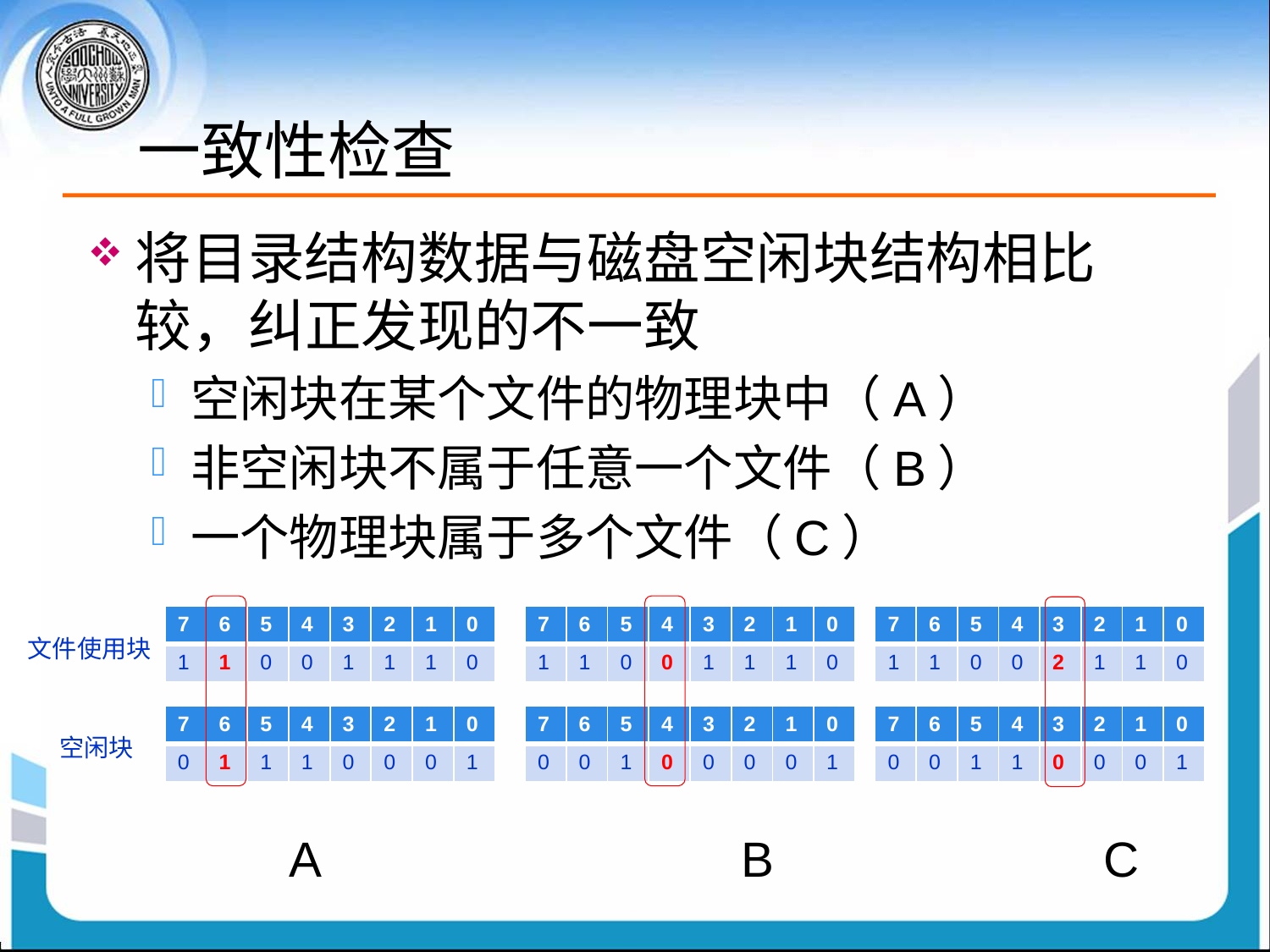

# 一致性检查
将目录结构数据与磁盘空闲块结构相比较，纠正发现的不一致
空闲块在某个文件的物理块中（A）
非空闲块不属于任意一个文件（B）
一个物理块属于多个文件（C）

          A			      B                        C

| 7 | 6 | 5 | 4 | 3 | 2 | 1 | 0 |
| --- | --- | --- | --- | --- | --- | --- | --- |
| 1 | 1 | 0 | 0 | 1 | 1 | 1 | 0 |
| 7 | 6 | 5 | 4 | 3 | 2 | 1 | 0 |
| --- | --- | --- | --- | --- | --- | --- | --- |
| 1 | 1 | 0 | 0 | 1 | 1 | 1 | 0 |
| 7 | 6 | 5 | 4 | 3 | 2 | 1 | 0 |
| --- | --- | --- | --- | --- | --- | --- | --- |
| 1 | 1 | 0 | 0 | 2 | 1 | 1 | 0 |
文件使用块
| 7 | 6 | 5 | 4 | 3 | 2 | 1 | 0 |
| --- | --- | --- | --- | --- | --- | --- | --- |
| 0 | 1 | 1 | 1 | 0 | 0 | 0 | 1 |
| 7 | 6 | 5 | 4 | 3 | 2 | 1 | 0 |
| --- | --- | --- | --- | --- | --- | --- | --- |
| 0 | 0 | 1 | 0 | 0 | 0 | 0 | 1 |
| 7 | 6 | 5 | 4 | 3 | 2 | 1 | 0 |
| --- | --- | --- | --- | --- | --- | --- | --- |
| 0 | 0 | 1 | 1 | 0 | 0 | 0 | 1 |
空闲块